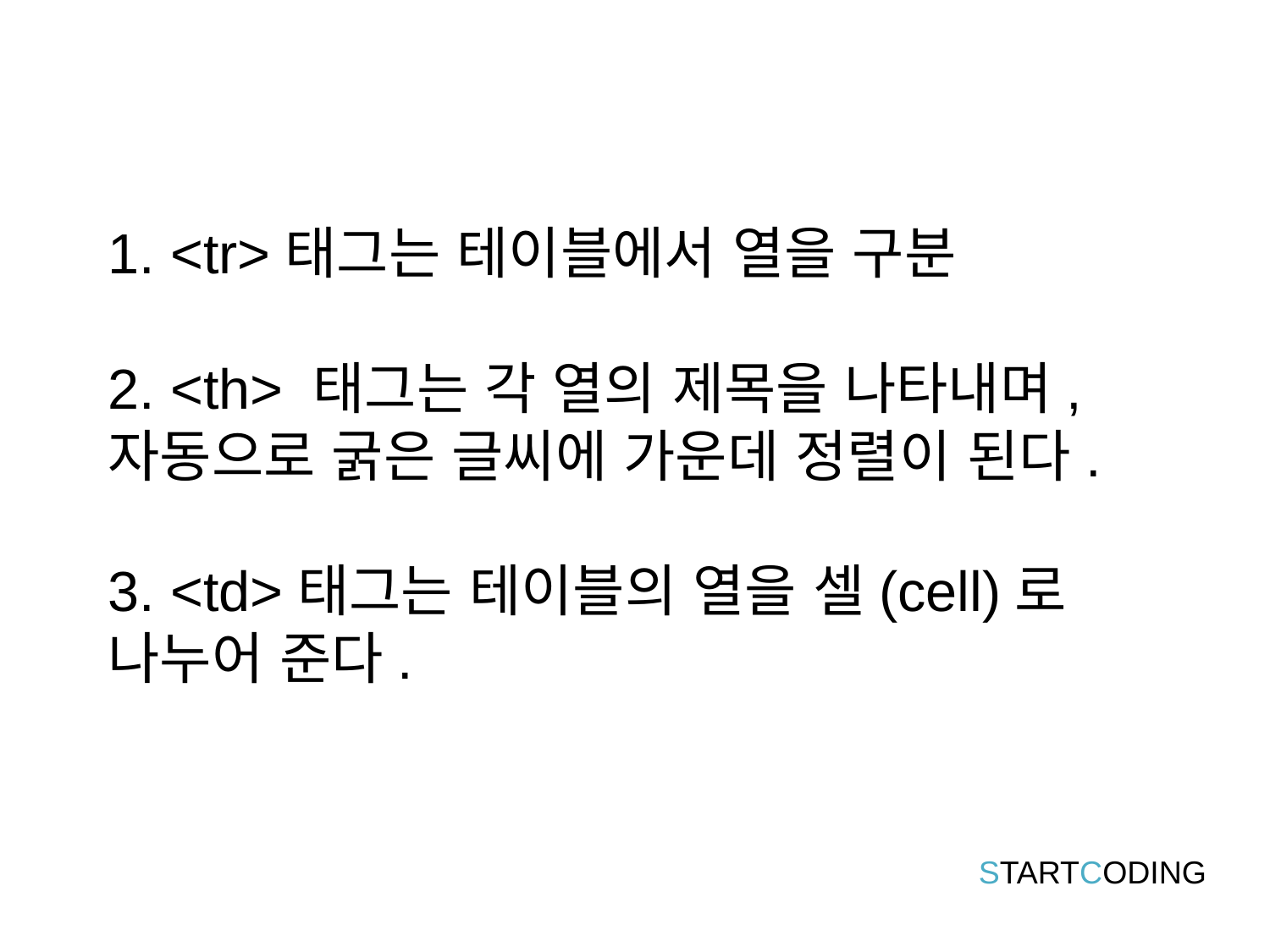

# 1. <tr>태그는 테이블에서 열을 구분 2. <th> 태그는 각 열의 제목을 나타내며, 자동으로 굵은 글씨에 가운데 정렬이 된다. 3. <td>태그는 테이블의 열을 셀(cell)로 나누어 준다.
STARTCODING